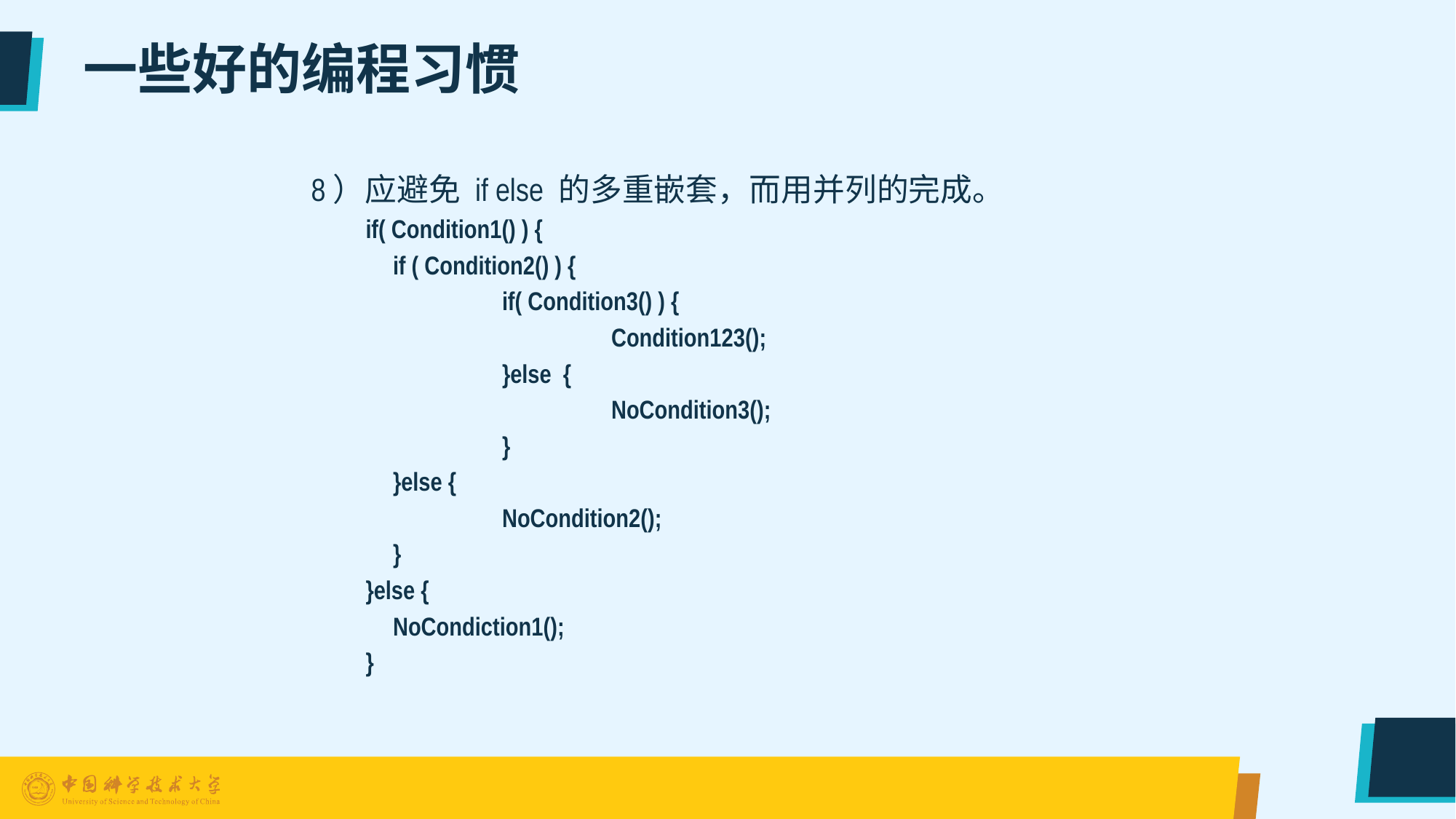

# 一些好的编程习惯
8）应避免 if else 的多重嵌套，而用并列的完成。
if( Condition1() ) {
	if ( Condition2() ) {
		if( Condition3() ) {
			Condition123();
		}else  {
			NoCondition3();
		}
	}else {
		NoCondition2();
	}
}else {
	NoCondiction1();
}